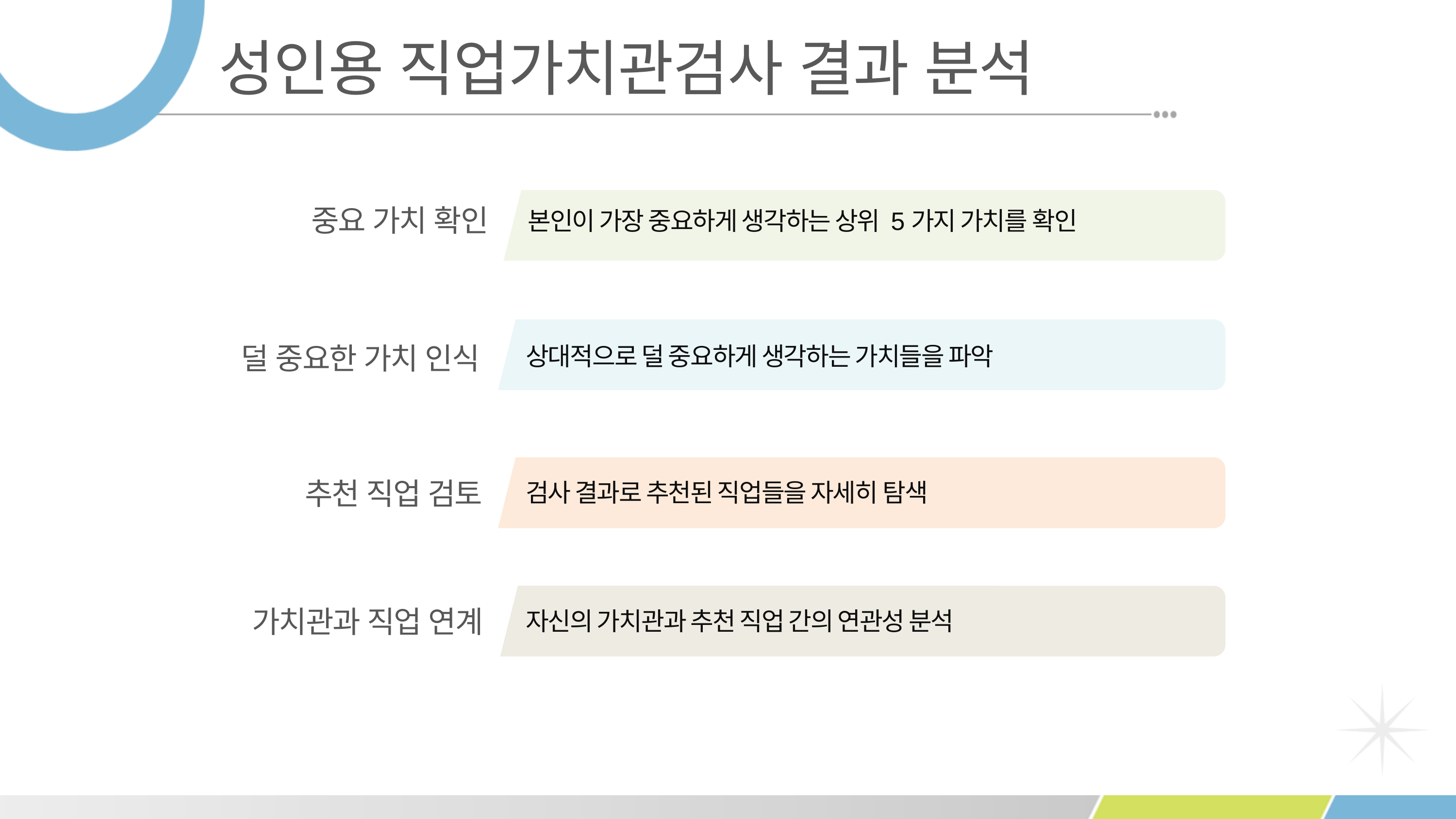

성인용 직업가치관검사 결과 분석

본인이 가장 중요하게 생각하는 상위 5가지 가치를 확인

중요 가치 확인

상대적으로 덜 중요하게 생각하는 가치들을 파악
덜 중요한 가치 인식

검사 결과로 추천된 직업들을 자세히 탐색

추천 직업 검토

자신의 가치관과 추천 직업 간의 연관성 분석

가치관과 직업 연계